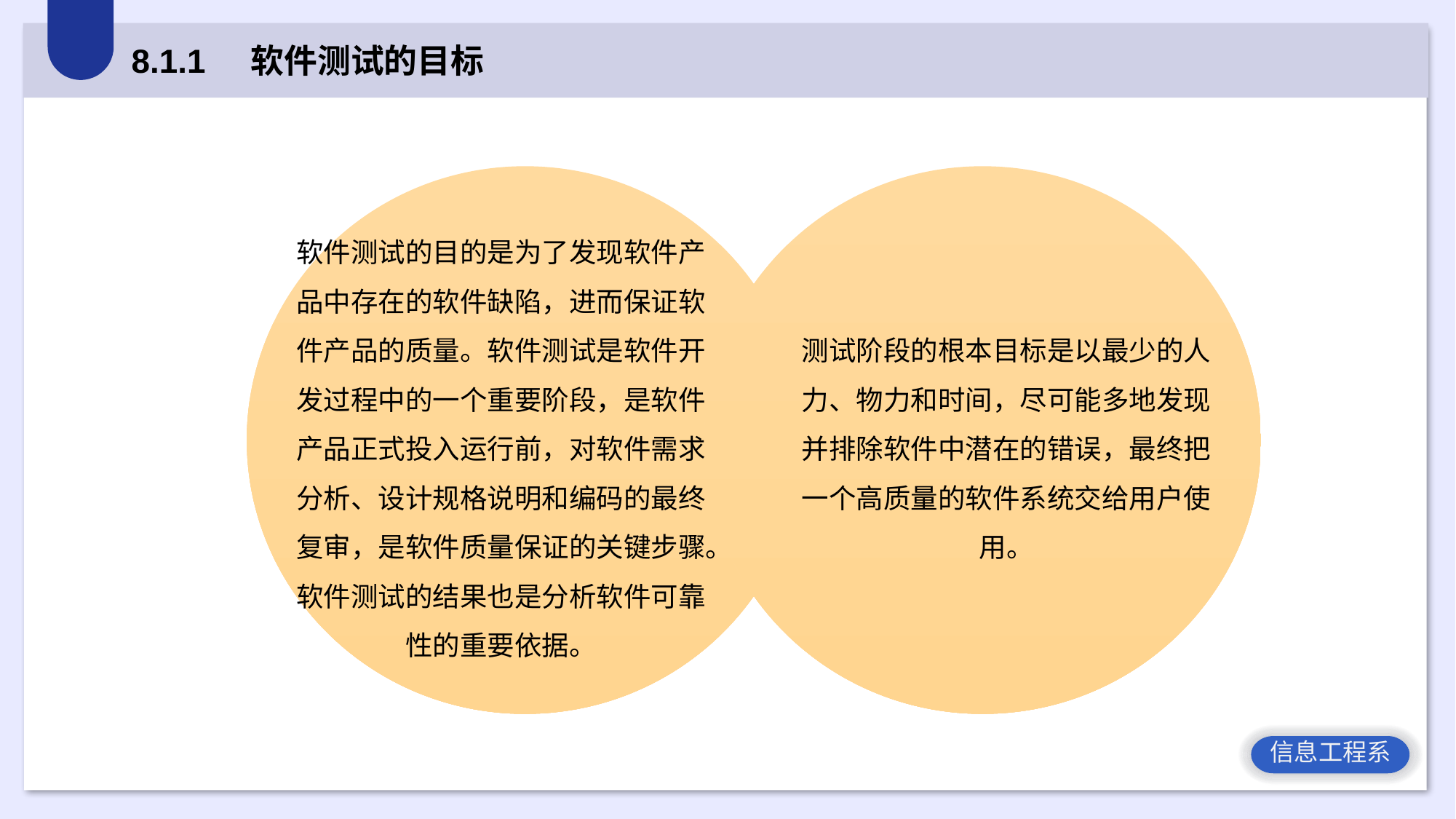

8.1.1    软件测试的目标
软件测试的目的是为了发现软件产品中存在的软件缺陷，进而保证软件产品的质量。软件测试是软件开发过程中的一个重要阶段，是软件产品正式投入运行前，对软件需求分析、设计规格说明和编码的最终复审，是软件质量保证的关键步骤。软件测试的结果也是分析软件可靠性的重要依据。
测试阶段的根本目标是以最少的人力、物力和时间，尽可能多地发现并排除软件中潜在的错误，最终把一个高质量的软件系统交给用户使用。